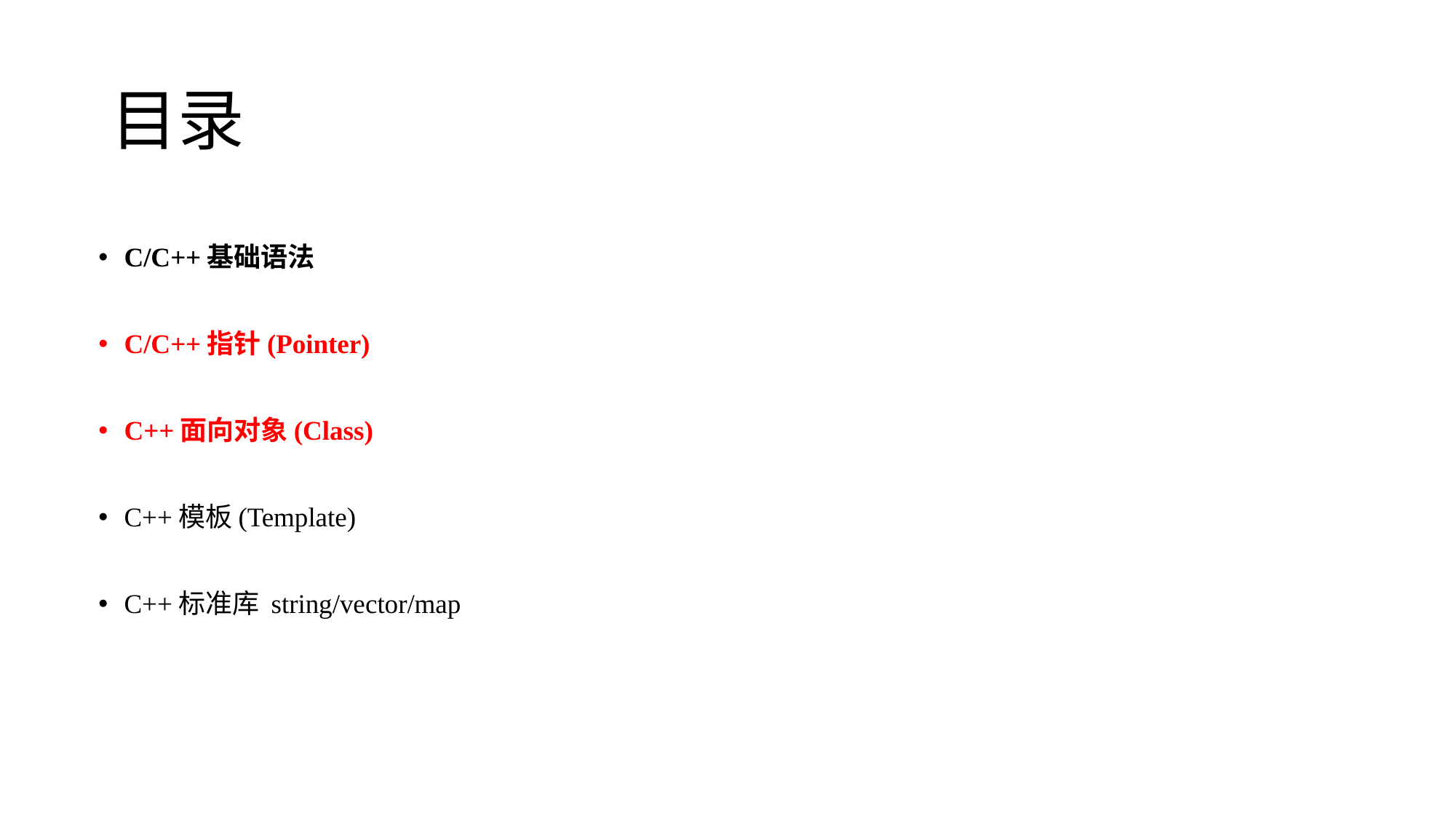

# 目录

C/C++基础语法

C/C++指针(Pointer)

C++面向对象(Class)

C++模板(Template)

C++标准库 string/vector/map